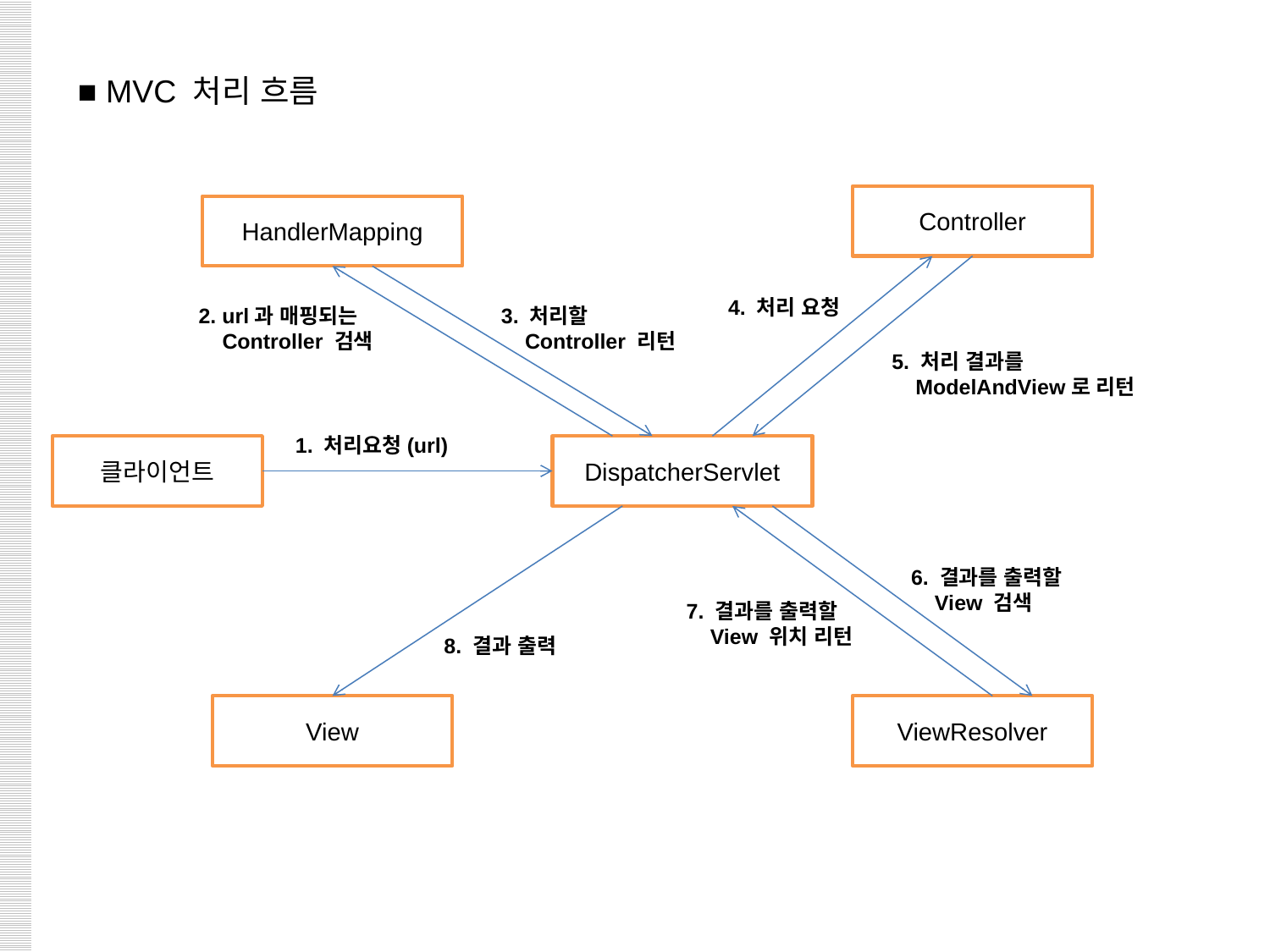

■ MVC 처리 흐름
Controller
HandlerMapping
4. 처리 요청
2. url과 매핑되는
    Controller 검색
3. 처리할
    Controller 리턴
5. 처리 결과를
    ModelAndView로 리턴
1. 처리요청(url)
클라이언트
DispatcherServlet
6. 결과를 출력할
    View 검색
7. 결과를 출력할
    View 위치 리턴
8. 결과 출력
View
ViewResolver